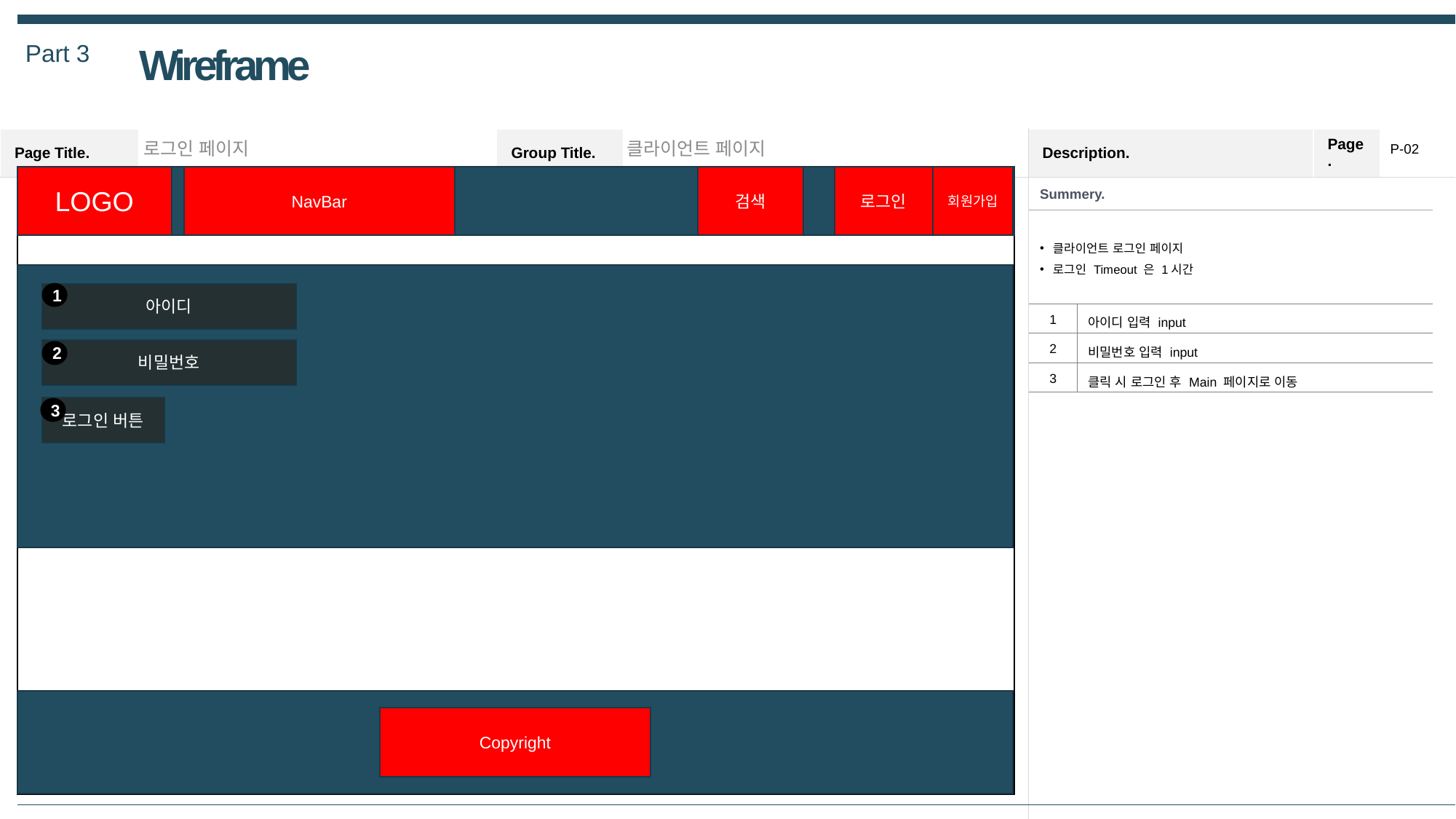

Part 3
Wireframe
로그인 페이지
클라이언트 페이지
P-02
검색
로그인

LOGO
NavBar
회원가입
| Summery. |  |
| --- | --- |
| 클라이언트 로그인 페이지 로그인 Timeout 은 1시간 |  |
| 1 | 아이디 입력 input |
| 2 | 비밀번호 입력 input |
| 3 | 클릭 시 로그인 후 Main 페이지로 이동 |

아이디
1
비밀번호
2
로그인 버튼
3

Copyright